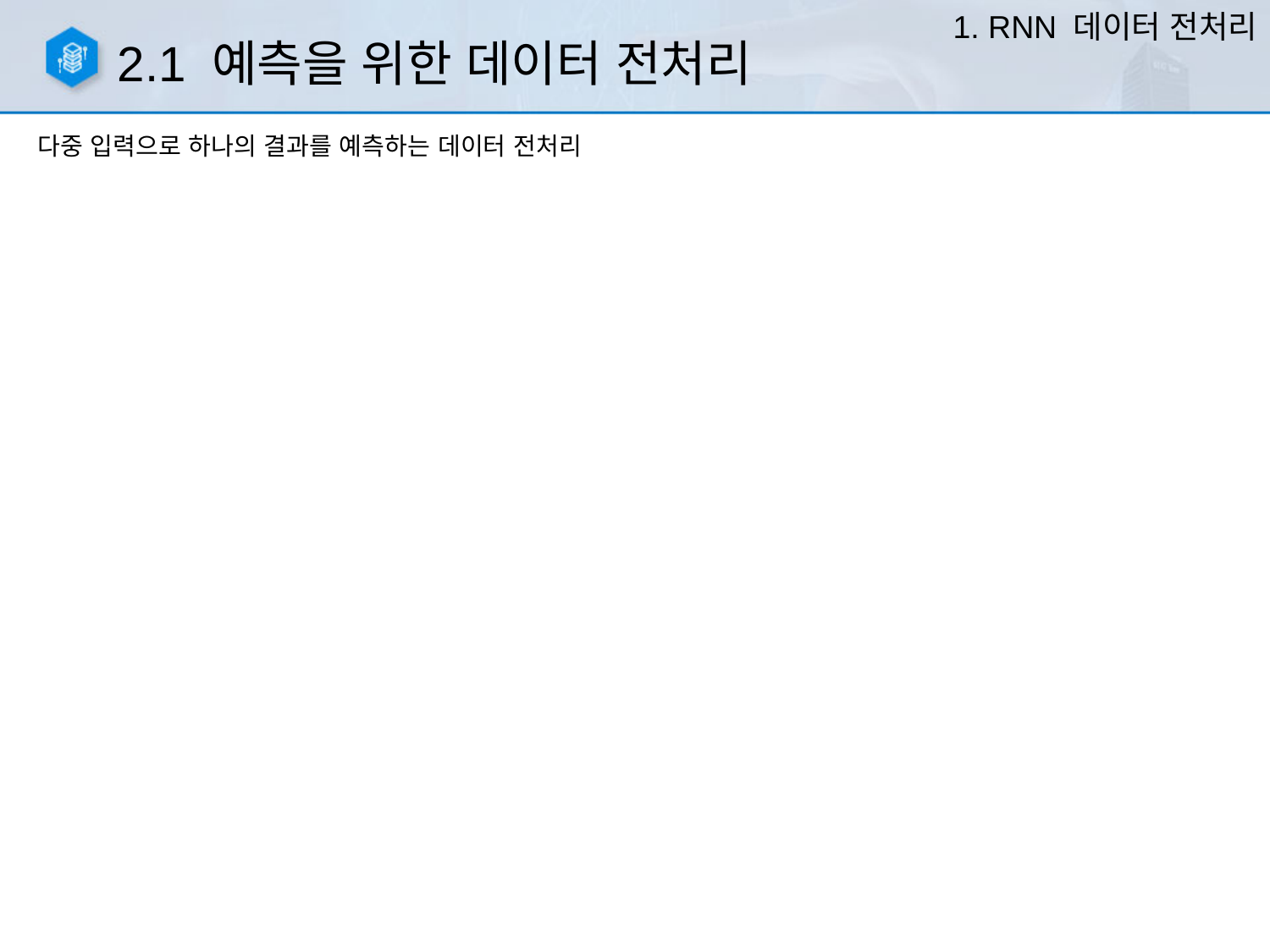

1. RNN 데이터 전처리
2.1 예측을 위한 데이터 전처리
다중 입력으로 하나의 결과를 예측하는 데이터 전처리